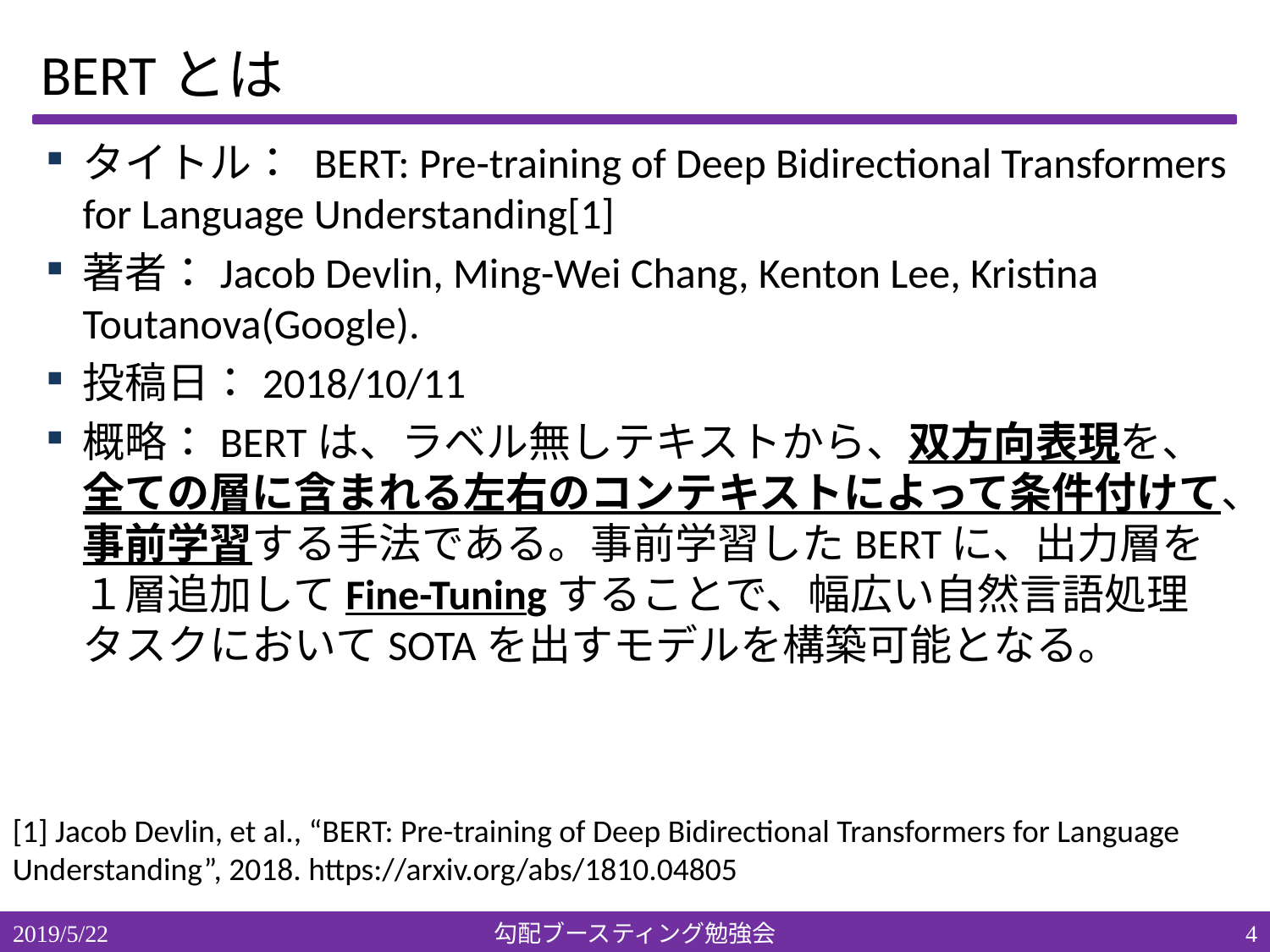

# BERTとは
タイトル： BERT: Pre-training of Deep Bidirectional Transformers for Language Understanding[1]
著者：Jacob Devlin, Ming-Wei Chang, Kenton Lee, Kristina Toutanova(Google).
投稿日：2018/10/11
概略：BERTは、ラベル無しテキストから、双方向表現を、全ての層に含まれる左右のコンテキストによって条件付けて、事前学習する手法である。事前学習したBERTに、出力層を１層追加してFine-Tuningすることで、幅広い自然言語処理タスクにおいてSOTAを出すモデルを構築可能となる。
[1] Jacob Devlin, et al., “BERT: Pre-training of Deep Bidirectional Transformers for Language Understanding”, 2018. https://arxiv.org/abs/1810.04805
2019/5/22
勾配ブースティング勉強会
4